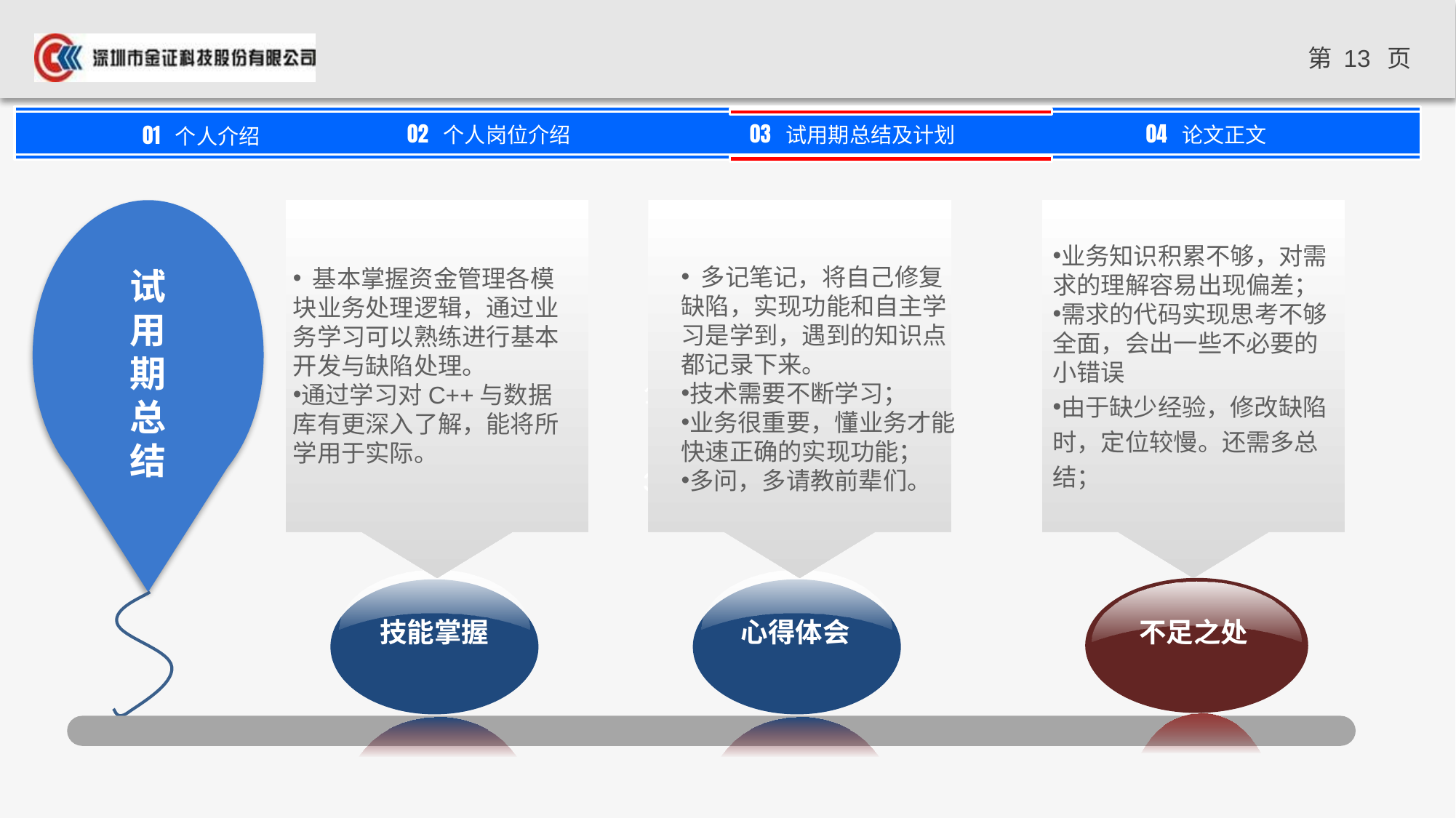

业务知识积累不够，对需求的理解容易出现偏差；
需求的代码实现思考不够全面，会出一些不必要的小错误
由于缺少经验，修改缺陷时，定位较慢。还需多总结；

 多记笔记，将自己修复缺陷，实现功能和自主学习是学到，遇到的知识点都记录下来。
技术需要不断学习；
业务很重要，懂业务才能快速正确的实现功能；
多问，多请教前辈们。

试用期总结
 基本掌握资金管理各模块业务处理逻辑，通过业务学习可以熟练进行基本开发与缺陷处理。
通过学习对C++与数据库有更深入了解，能将所学用于实际。
1
3

技能掌握

心得体会

不足之处